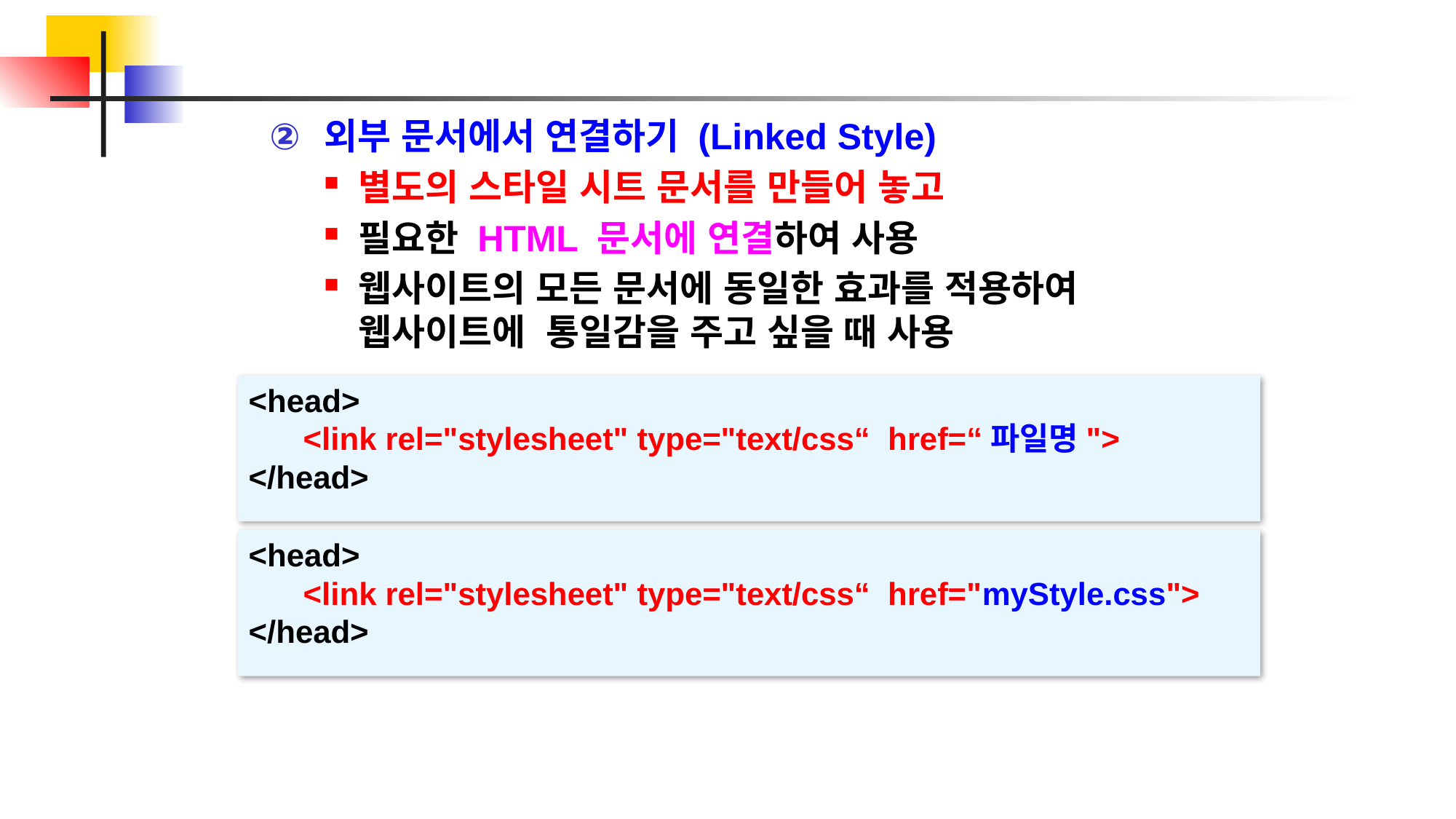

외부 문서에서 연결하기 (Linked Style)
별도의 스타일 시트 문서를 만들어 놓고
필요한 HTML 문서에 연결하여 사용
웹사이트의 모든 문서에 동일한 효과를 적용하여 웹사이트에  통일감을 주고 싶을 때 사용

<head>
<link rel="stylesheet" type="text/css“  href=“파일명">
</head>
<head>
<link rel="stylesheet" type="text/css“  href="myStyle.css">
</head>